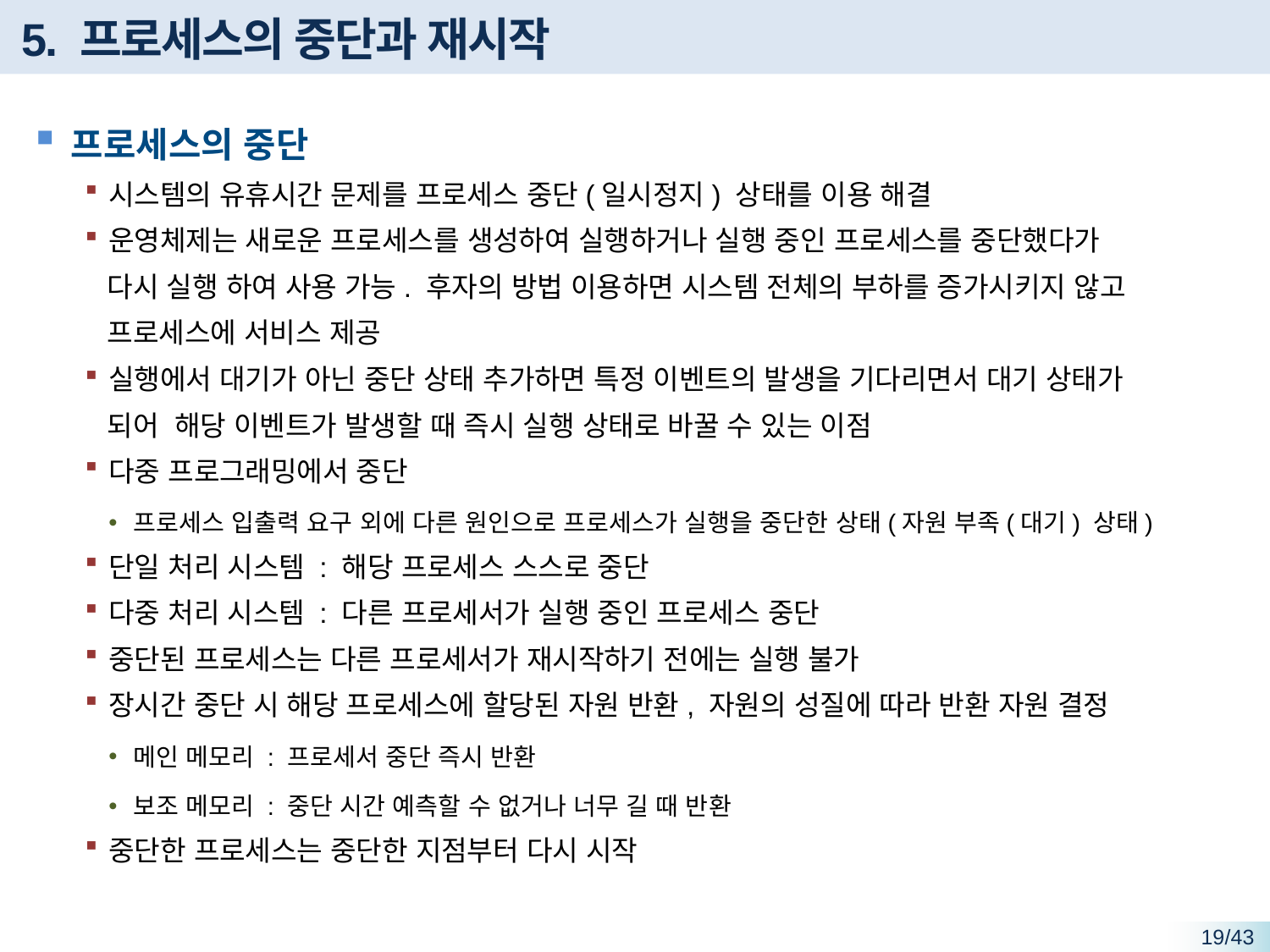

# 5. 프로세스의 중단과 재시작
프로세스의 중단
시스템의 유휴시간 문제를 프로세스 중단(일시정지) 상태를 이용 해결
운영체제는 새로운 프로세스를 생성하여 실행하거나 실행 중인 프로세스를 중단했다가
  다시 실행 하여 사용 가능. 후자의 방법 이용하면 시스템 전체의 부하를 증가시키지 않고
  프로세스에 서비스 제공
실행에서 대기가 아닌 중단 상태 추가하면 특정 이벤트의 발생을 기다리면서 대기 상태가
  되어  해당 이벤트가 발생할 때 즉시 실행 상태로 바꿀 수 있는 이점
다중 프로그래밍에서 중단
프로세스 입출력 요구 외에 다른 원인으로 프로세스가 실행을 중단한 상태(자원 부족(대기) 상태)
단일 처리 시스템 : 해당 프로세스 스스로 중단
다중 처리 시스템 : 다른 프로세서가 실행 중인 프로세스 중단
중단된 프로세스는 다른 프로세서가 재시작하기 전에는 실행 불가
장시간 중단 시 해당 프로세스에 할당된 자원 반환, 자원의 성질에 따라 반환 자원 결정
메인 메모리 : 프로세서 중단 즉시 반환
보조 메모리 : 중단 시간 예측할 수 없거나 너무 길 때 반환
중단한 프로세스는 중단한 지점부터 다시 시작